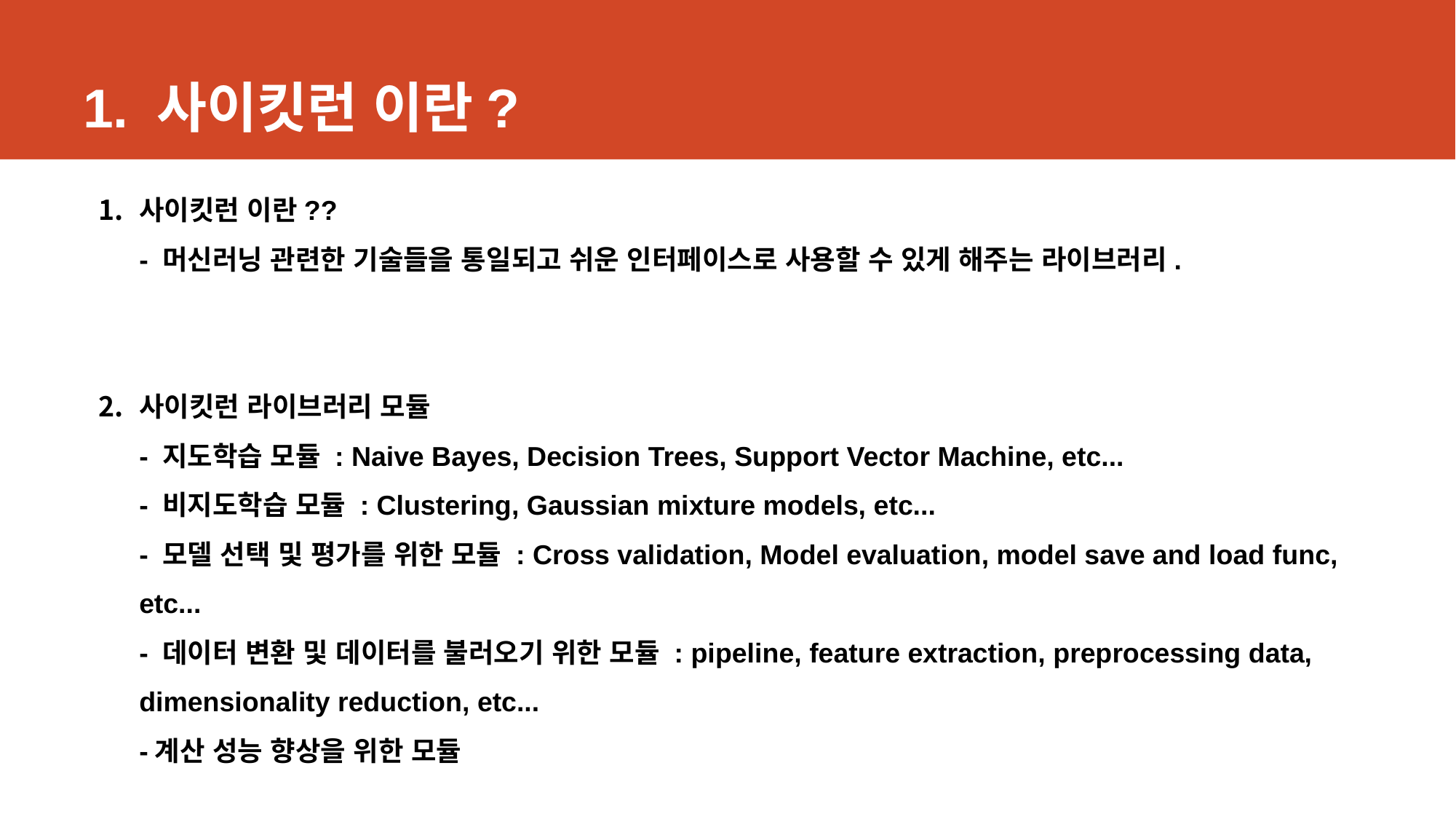

# 1. 사이킷런 이란?
사이킷런 이란??
- 머신러닝 관련한 기술들을 통일되고 쉬운 인터페이스로 사용할 수 있게 해주는 라이브러리.

사이킷런 라이브러리 모듈
- 지도학습 모듈 : Naive Bayes, Decision Trees, Support Vector Machine, etc...
- 비지도학습 모듈 : Clustering, Gaussian mixture models, etc...
- 모델 선택 및 평가를 위한 모듈 : Cross validation, Model evaluation, model save and load func, etc...
- 데이터 변환 및 데이터를 불러오기 위한 모듈 : pipeline, feature extraction, preprocessing data, dimensionality reduction, etc...
-계산 성능 향상을 위한 모듈